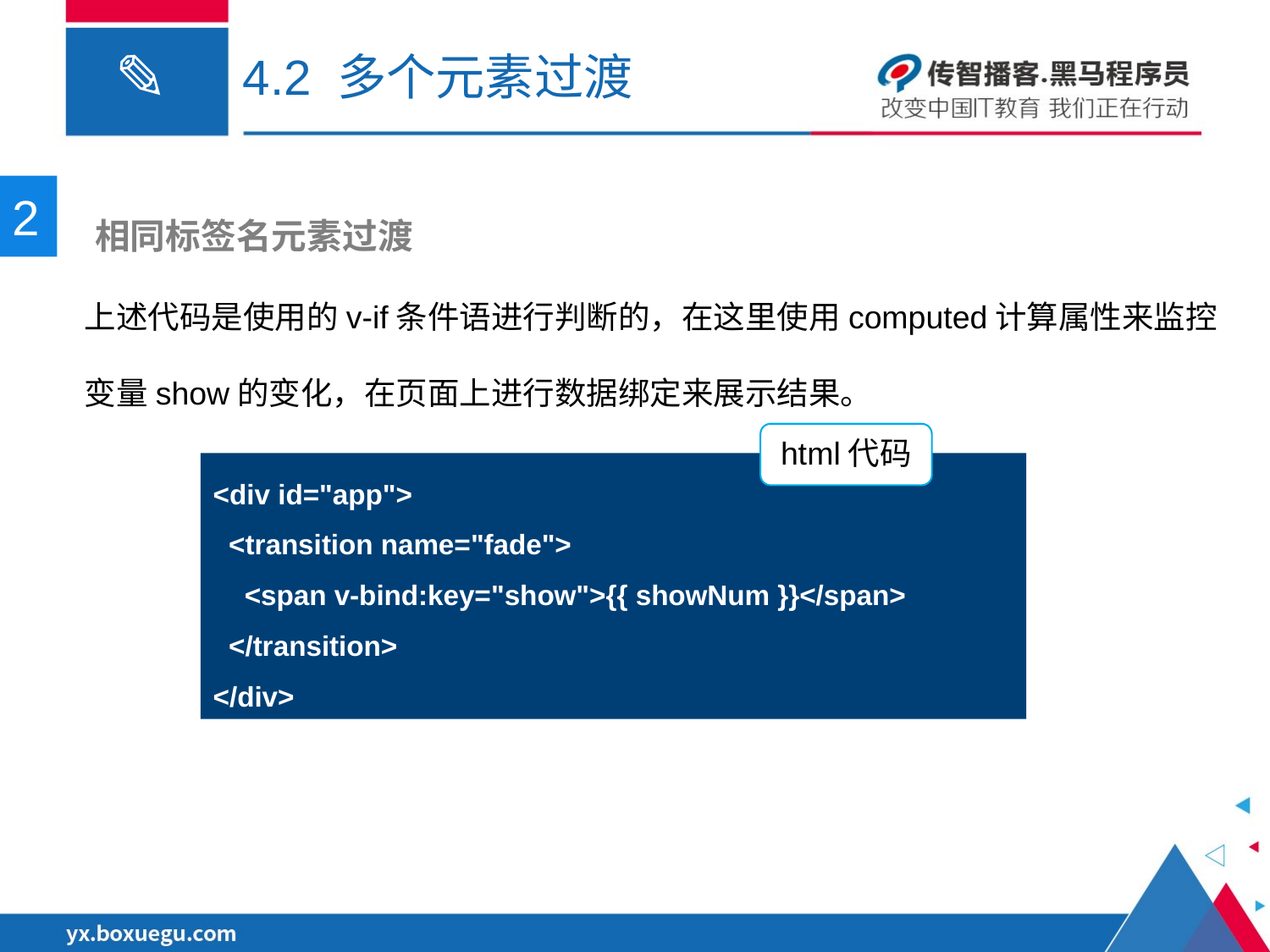

# 4.2 多个元素过渡

2
  相同标签名元素过渡
上述代码是使用的v-if条件语进行判断的，在这里使用computed计算属性来监控变量show的变化，在页面上进行数据绑定来展示结果。
html代码
<div id="app">
  <transition name="fade">
    <span v-bind:key="show">{{ showNum }}</span>
  </transition>
</div>